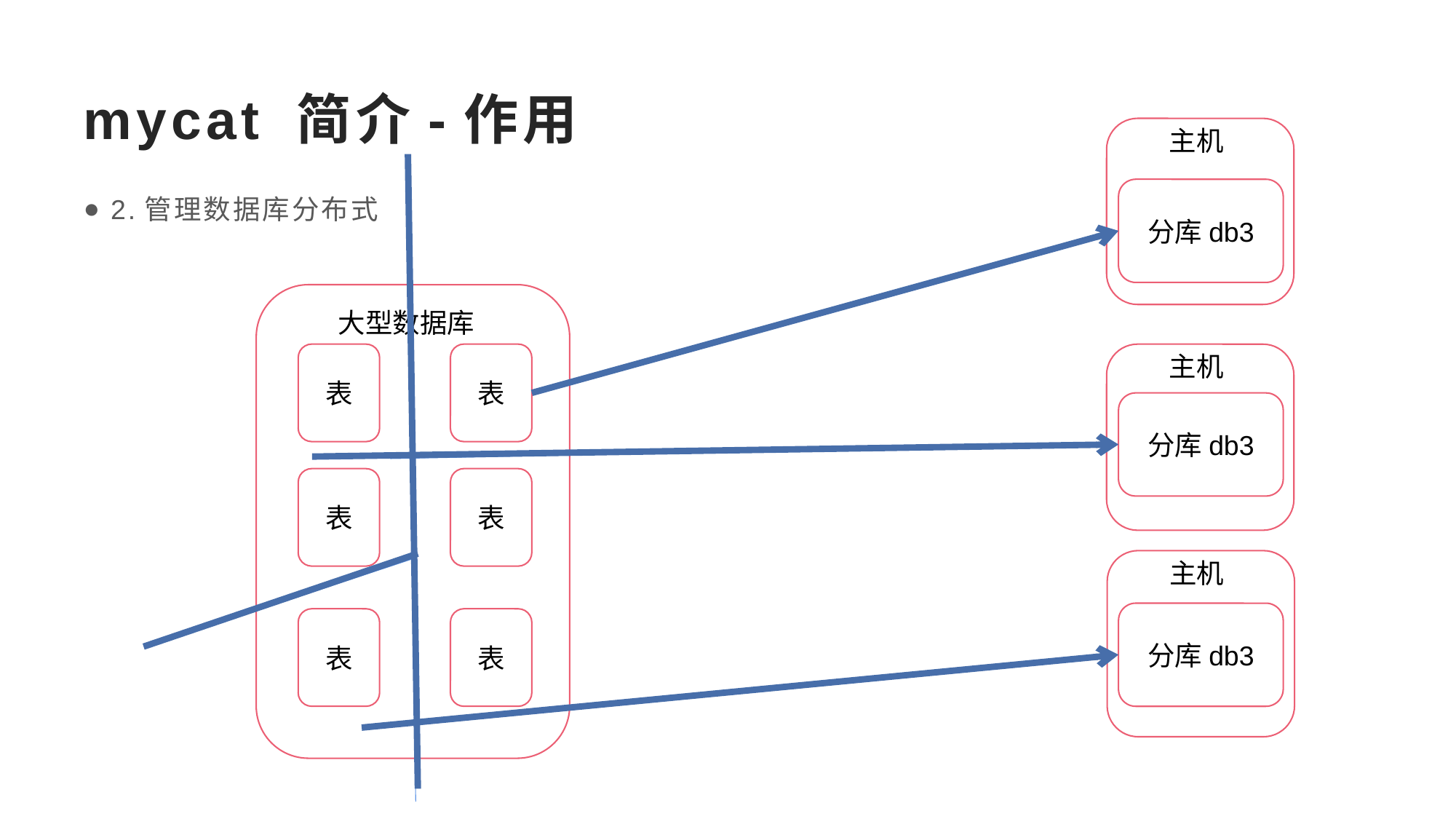

# mycat 简介-作用

主机
2.管理数据库分布式
分库db3

大型数据库
表
表

主机
分库db3
表
表

主机
分库db3
表
表